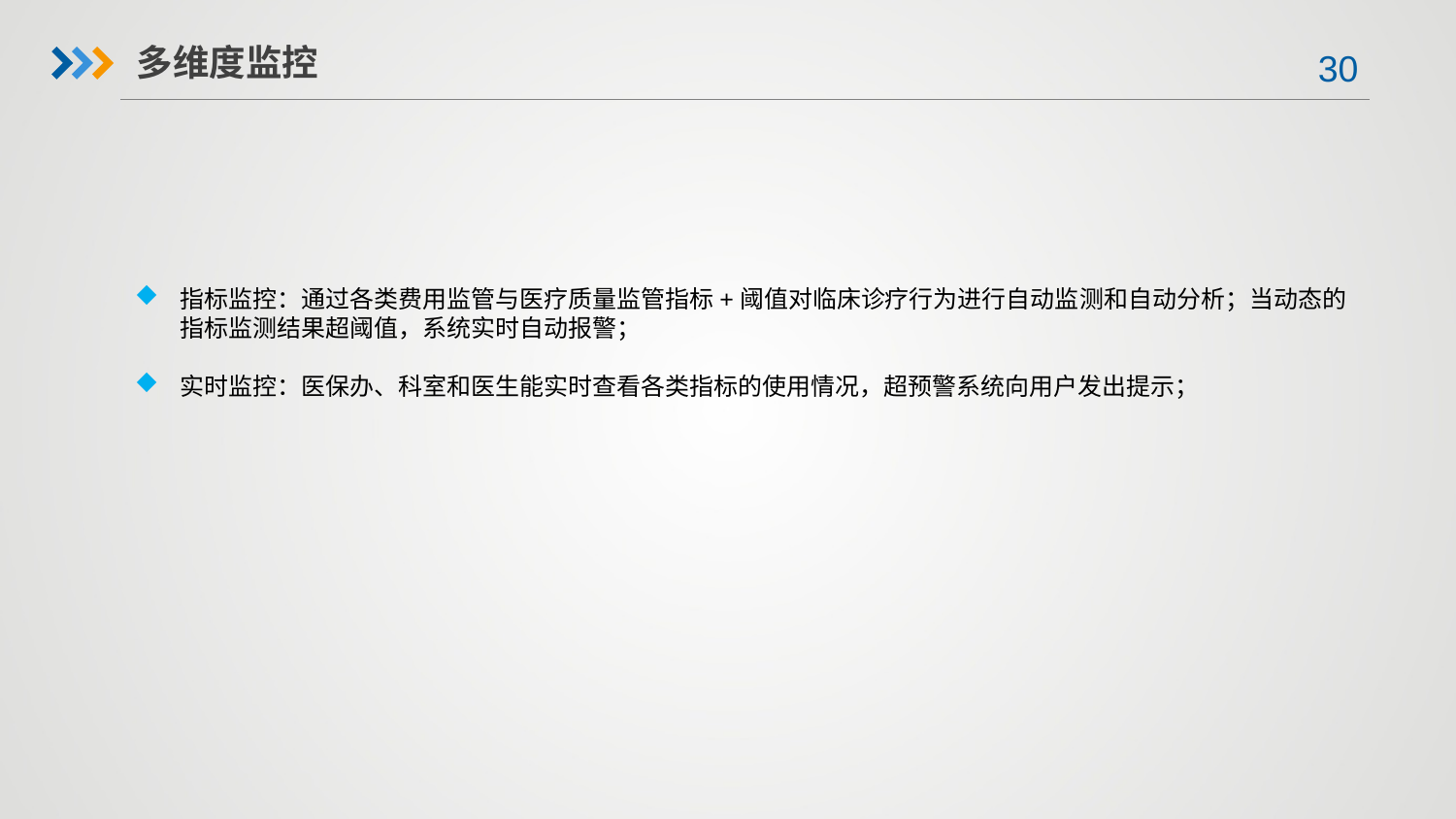

多维度监控
指标监控：通过各类费用监管与医疗质量监管指标+阈值对临床诊疗行为进行自动监测和自动分析；当动态的指标监测结果超阈值，系统实时自动报警；

实时监控：医保办、科室和医生能实时查看各类指标的使用情况，超预警系统向用户发出提示；